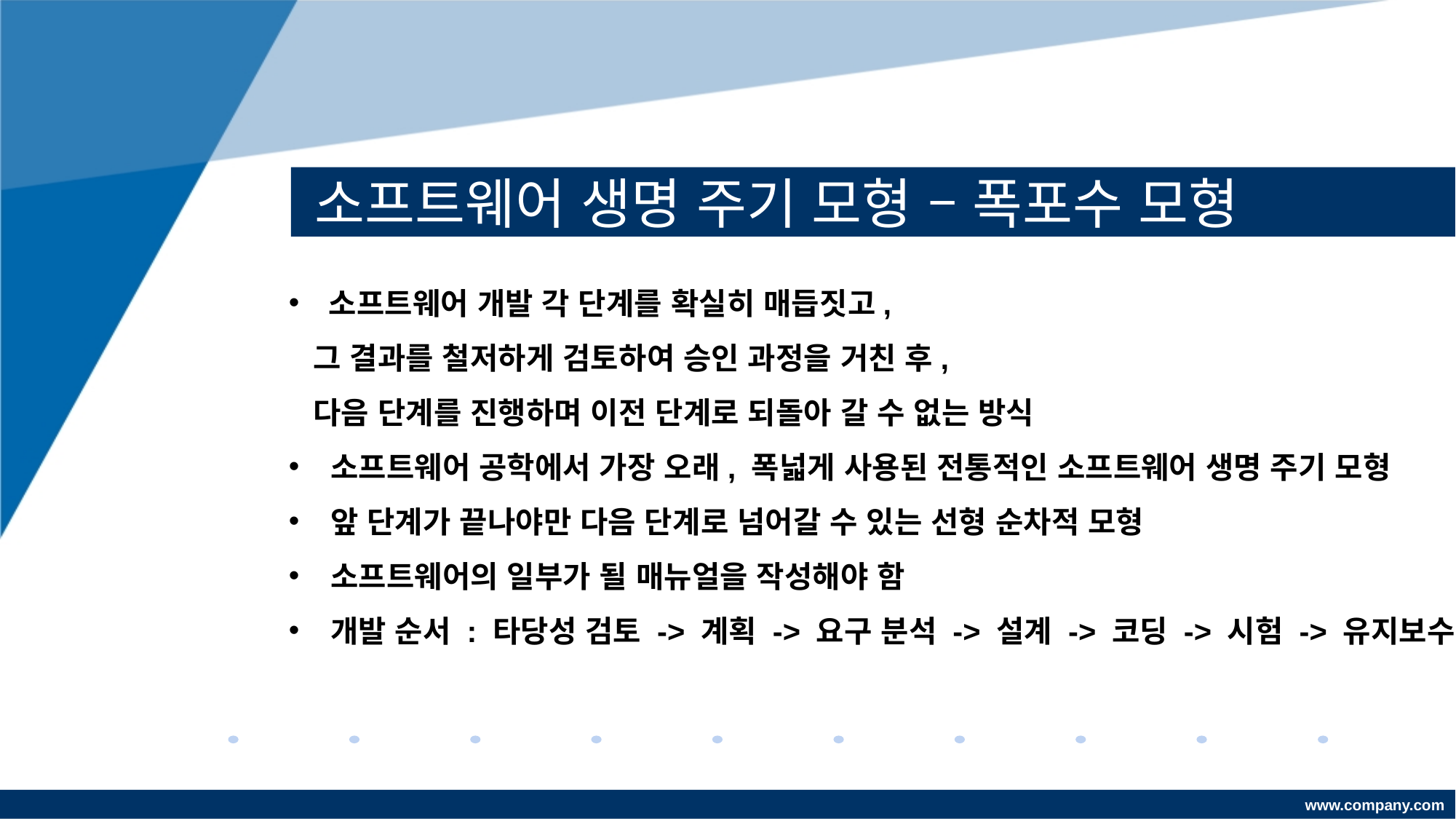

# 소프트웨어 생명 주기 모형 – 폭포수 모형
 소프트웨어 개발 각 단계를 확실히 매듭짓고,
  그 결과를 철저하게 검토하여 승인 과정을 거친 후,
  다음 단계를 진행하며 이전 단계로 되돌아 갈 수 없는 방식
 소프트웨어 공학에서 가장 오래, 폭넓게 사용된 전통적인 소프트웨어 생명 주기 모형
 앞 단계가 끝나야만 다음 단계로 넘어갈 수 있는 선형 순차적 모형
 소프트웨어의 일부가 될 매뉴얼을 작성해야 함
 개발 순서 : 타당성 검토 -> 계획 -> 요구 분석 -> 설계 -> 코딩 -> 시험 -> 유지보수